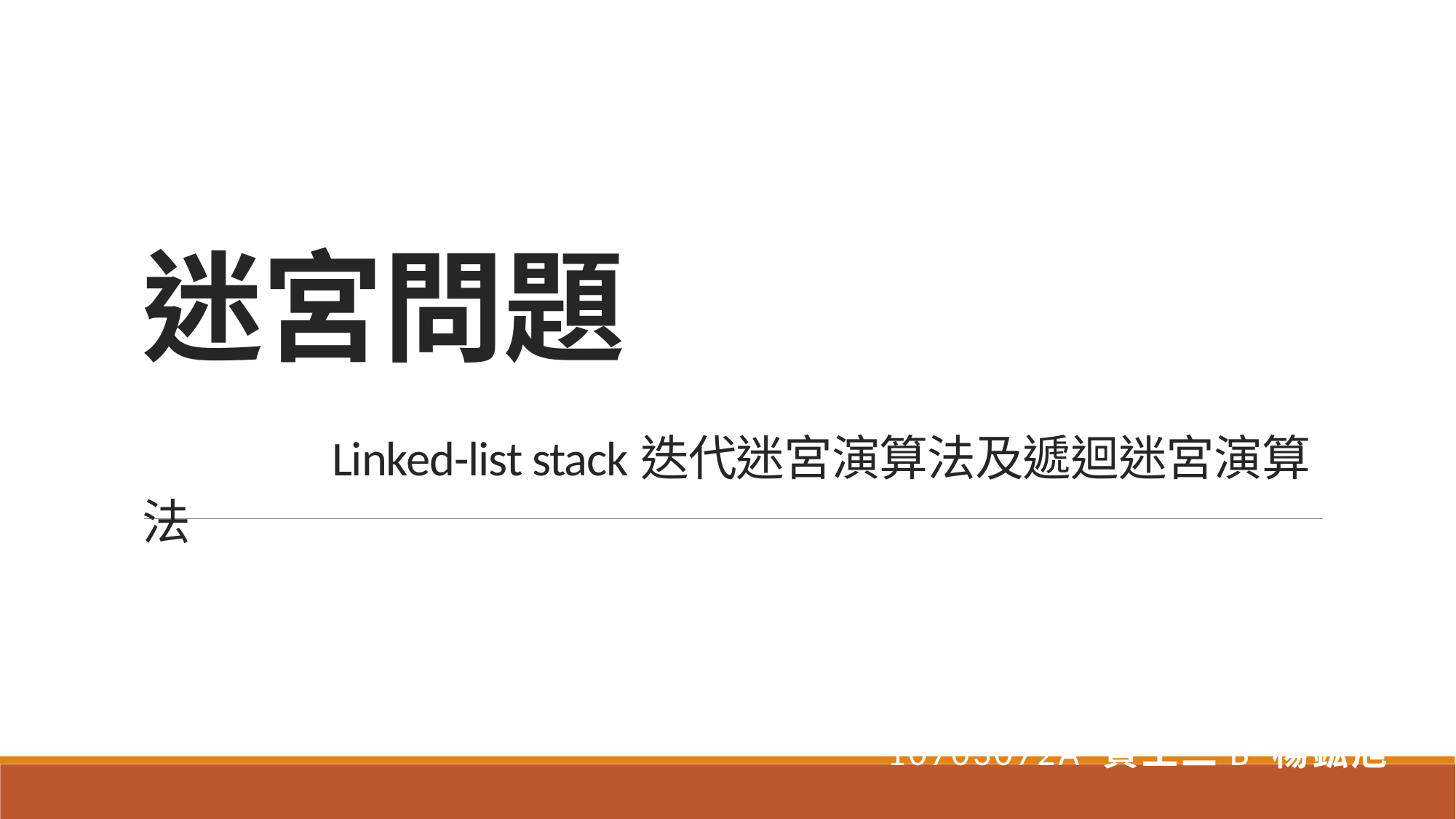

# 迷宮問題 Linked-list stack迭代迷宮演算法及遞迴迷宮演算法
10703072A 資工二B 楊鈜旭